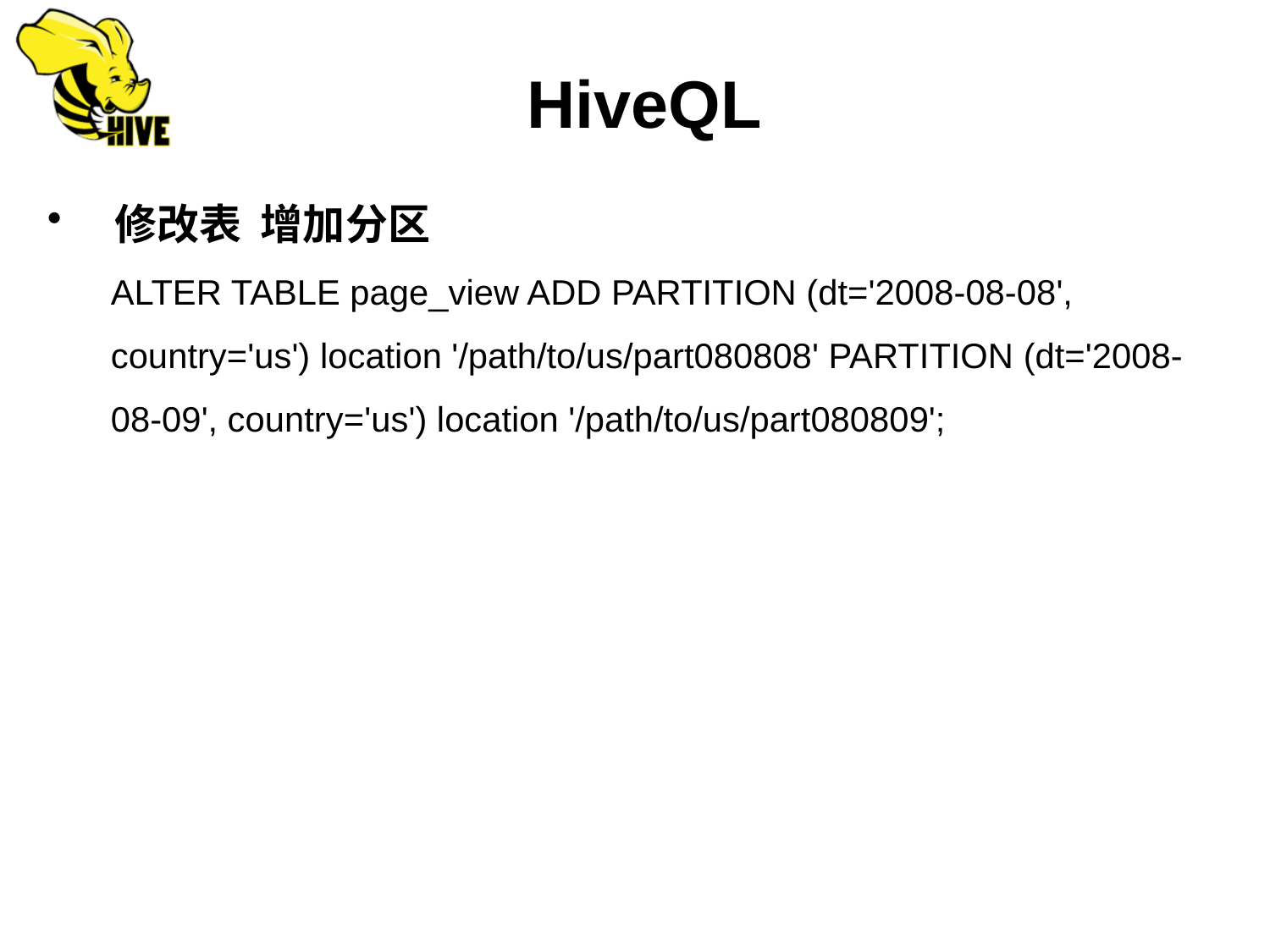

HiveQL
 修改表  增加分区
ALTER TABLE page_view ADD PARTITION (dt='2008-08-08', country='us') location '/path/to/us/part080808' PARTITION (dt='2008-08-09', country='us') location '/path/to/us/part080809';